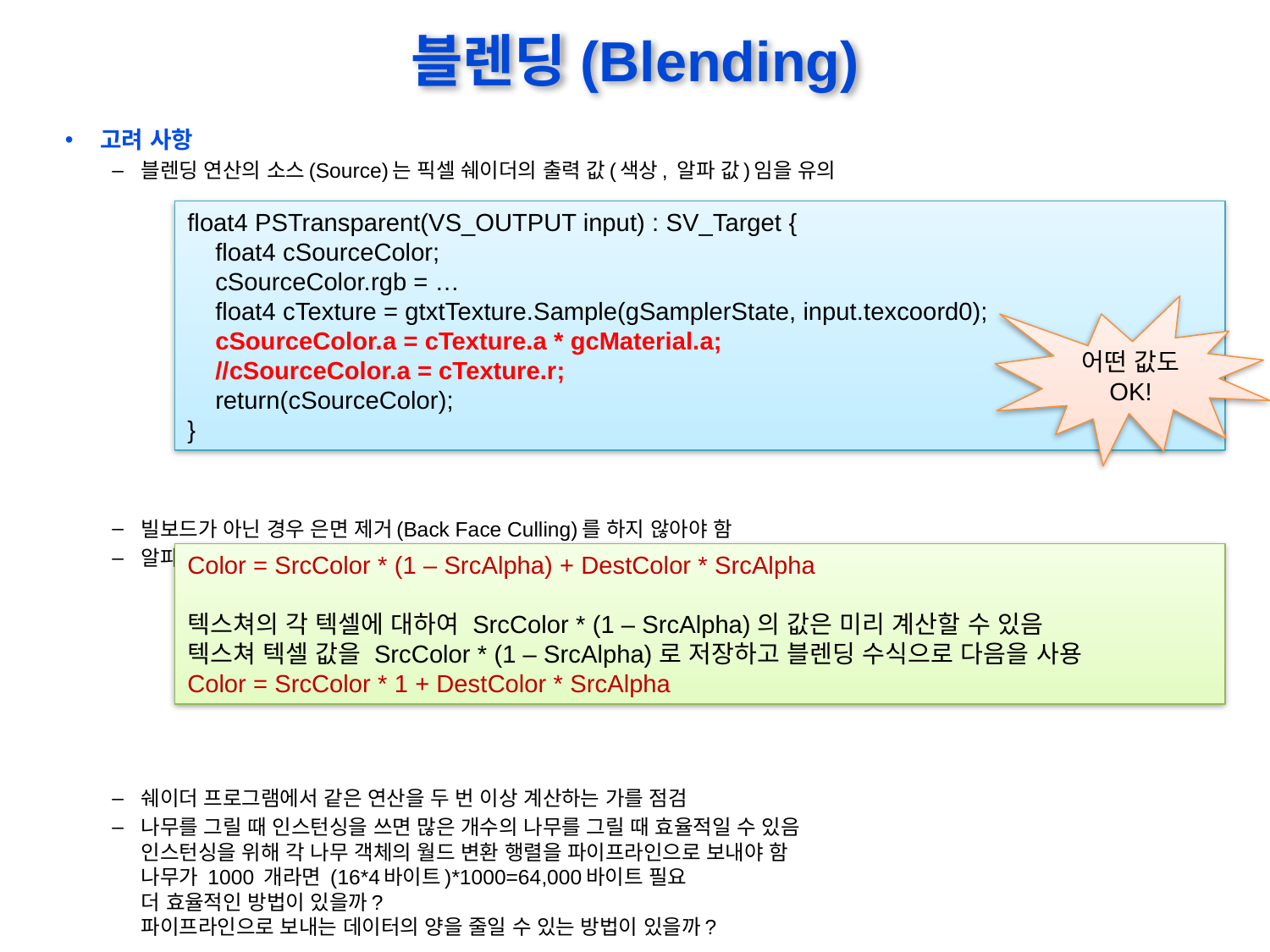

# 블렌딩(Blending)
고려 사항
블렌딩 연산의 소스(Source)는 픽셀 쉐이더의 출력 값(색상, 알파 값)임을 유의

빌보드가 아닌 경우 은면 제거(Back Face Culling)를 하지 않아야 함
알파 블렌딩을 위한 텍스쳐 픽셀의 사전 계산

쉐이더 프로그램에서 같은 연산을 두 번 이상 계산하는 가를 점검
나무를 그릴 때 인스턴싱을 쓰면 많은 개수의 나무를 그릴 때 효율적일 수 있음
인스턴싱을 위해 각 나무 객체의 월드 변환 행렬을 파이프라인으로 보내야 함
나무가 1000 개라면 (16*4바이트)*1000=64,000바이트 필요
더 효율적인 방법이 있을까?
파이프라인으로 보내는 데이터의 양을 줄일 수 있는 방법이 있을까?
float4 PSTransparent(VS_OUTPUT input) : SV_Target {
    float4 cSourceColor;
    cSourceColor.rgb = …
    float4 cTexture = gtxtTexture.Sample(gSamplerState, input.texcoord0);
    cSourceColor.a = cTexture.a * gcMaterial.a;
    //cSourceColor.a = cTexture.r;
    return(cSourceColor);
}
어떤 값도 OK!
Color = SrcColor * (1 – SrcAlpha) + DestColor * SrcAlpha

텍스쳐의 각 텍셀에 대하여 SrcColor * (1 – SrcAlpha)의 값은 미리 계산할 수 있음
텍스쳐 텍셀 값을 SrcColor * (1 – SrcAlpha)로 저장하고 블렌딩 수식으로 다음을 사용
Color = SrcColor * 1 + DestColor * SrcAlpha